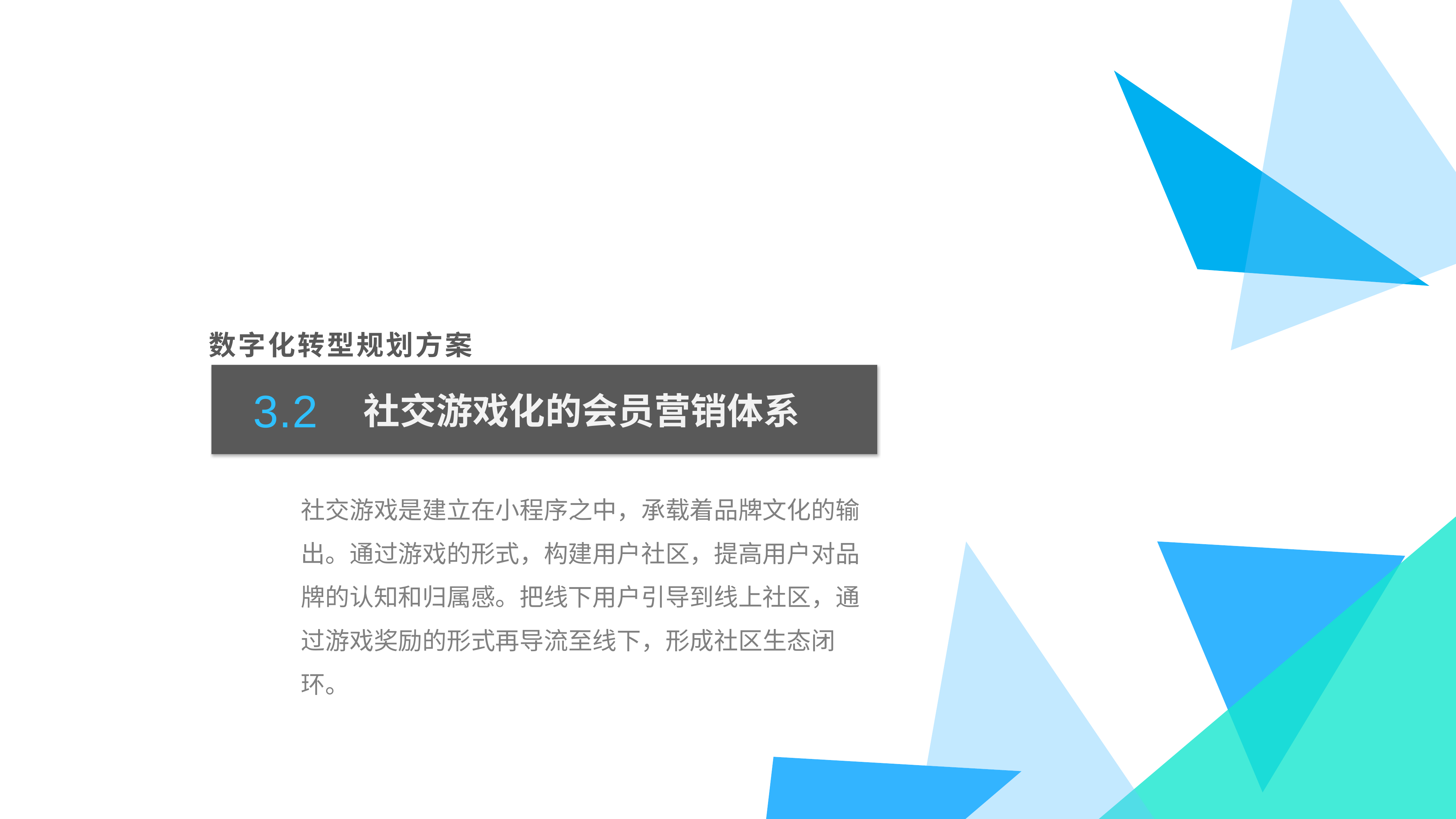

数字化转型规划方案

3.2
# 社交游戏化的会员营销体系
社交游戏是建立在小程序之中，承载着品牌文化的输出。通过游戏的形式，构建用户社区，提高用户对品牌的认知和归属感。把线下用户引导到线上社区，通过游戏奖励的形式再导流至线下，形成社区生态闭环。